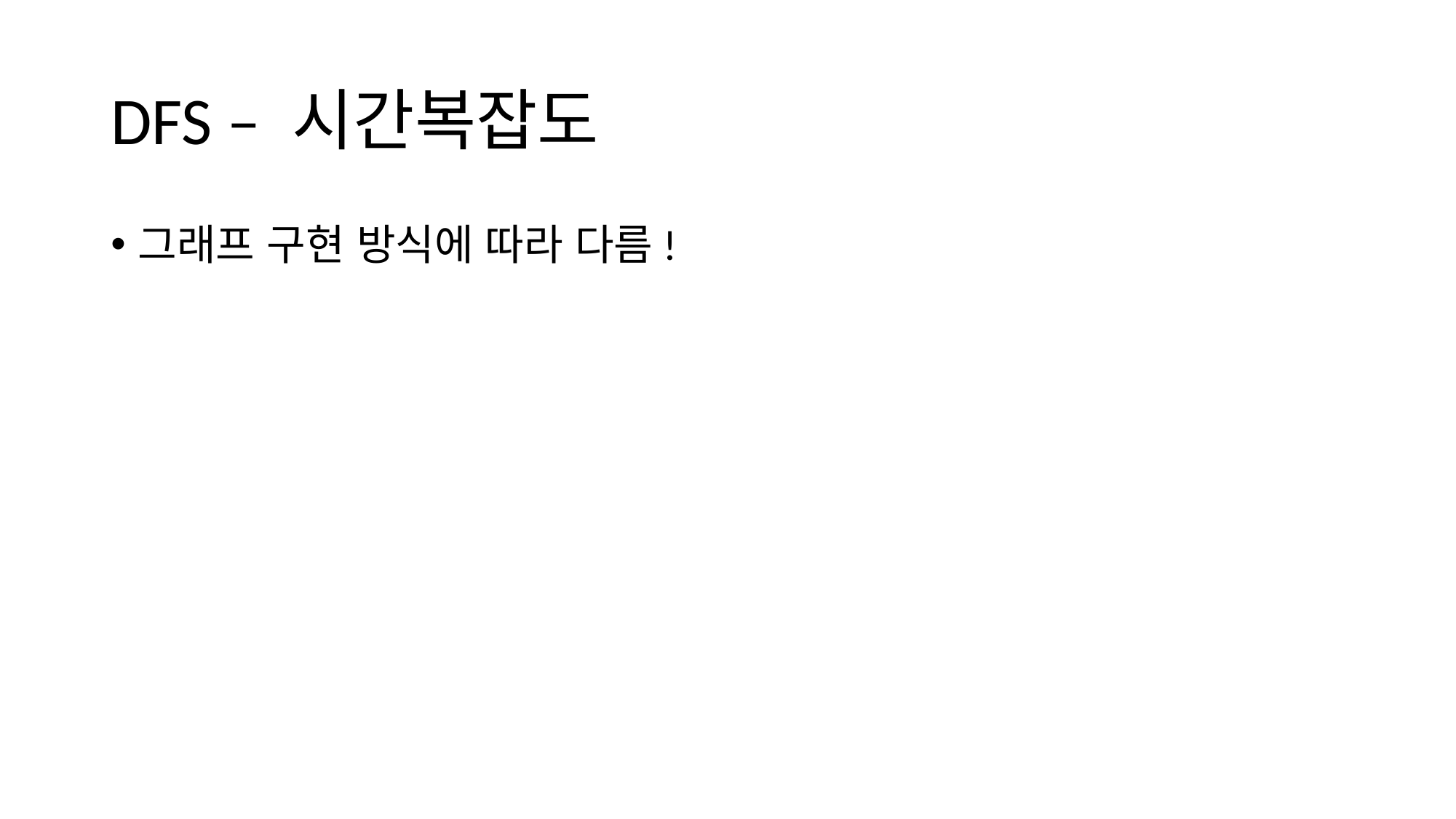

# DFS – 시간복잡도
그래프 구현 방식에 따라 다름!